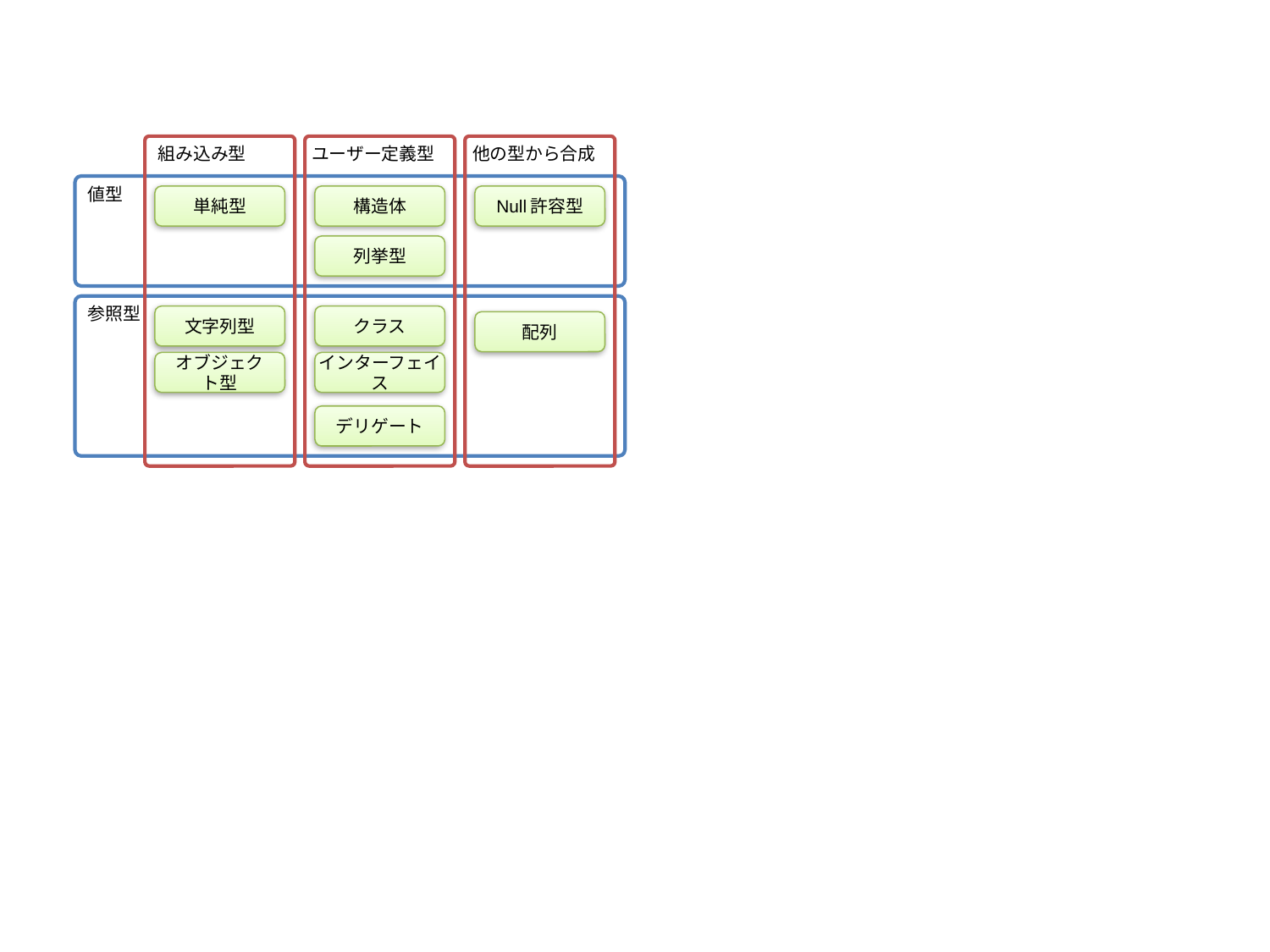

組み込み型
ユーザー定義型

他の型から合成

値型
単純型
構造体
Null許容型
列挙型

参照型
文字列型
クラス
配列
オブジェクト型
インターフェイス
デリゲート